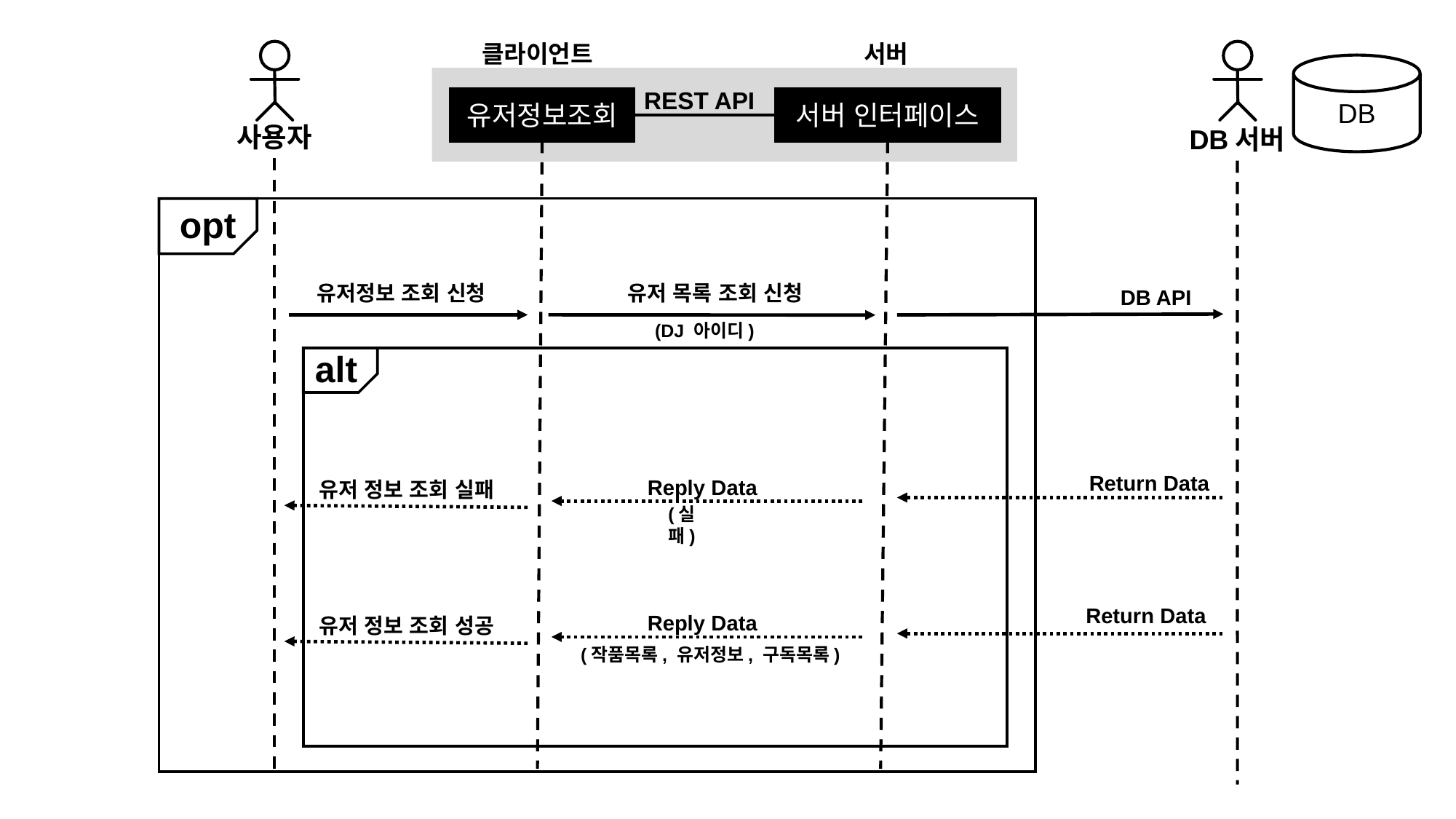

클라이언트
서버

사용자

DB서버
DB

REST API
유저정보조회
서버 인터페이스
opt

유저정보 조회 신청
유저 목록 조회 신청
DB API
(DJ 아이디)
alt

Return Data
Reply Data
유저 정보 조회 실패
(실패)
Return Data
Reply Data
유저 정보 조회 성공
(작품목록, 유저정보, 구독목록)